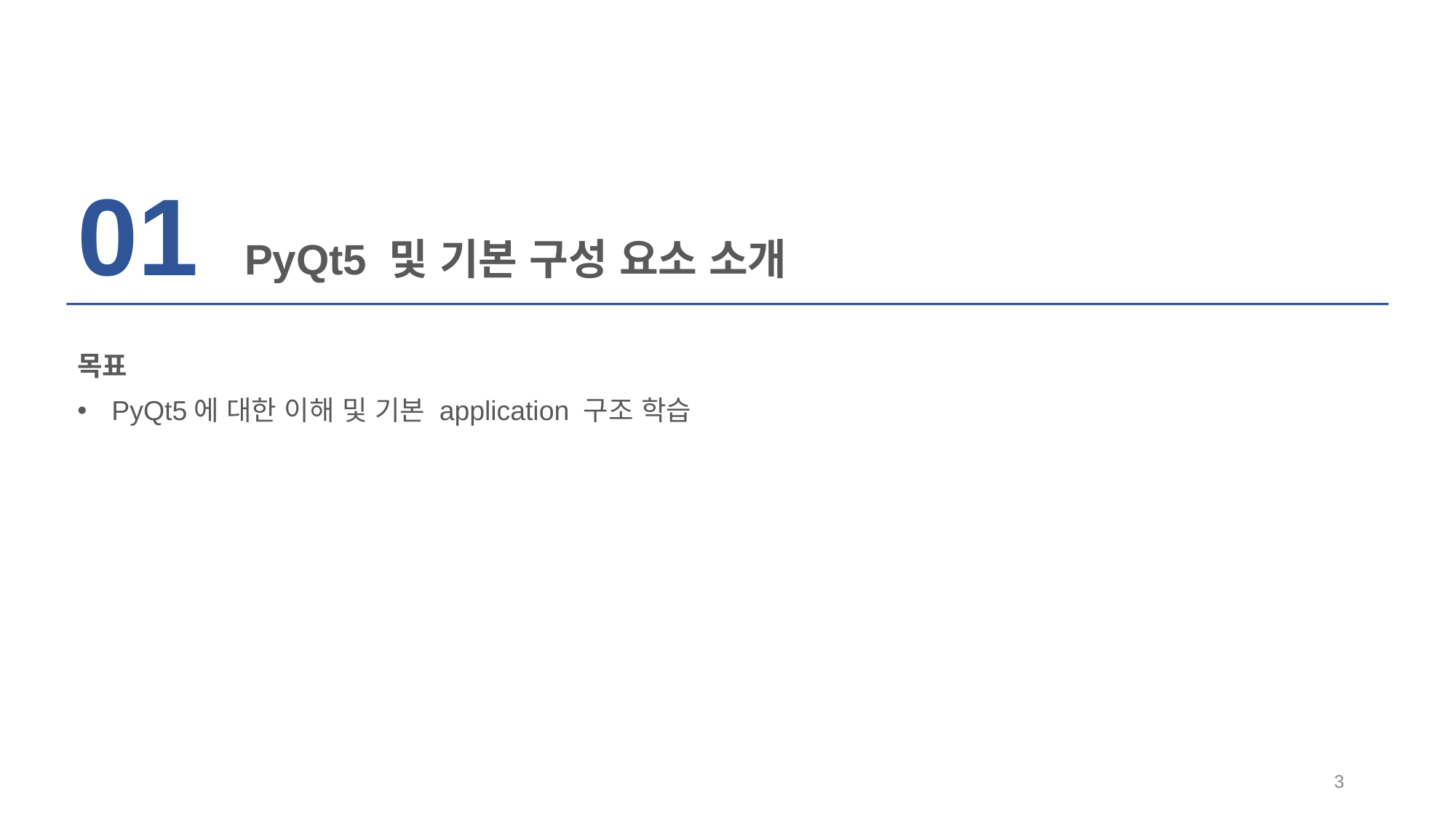

01
PyQt5 및 기본 구성 요소 소개
목표
PyQt5에 대한 이해 및 기본 application 구조 학습

3